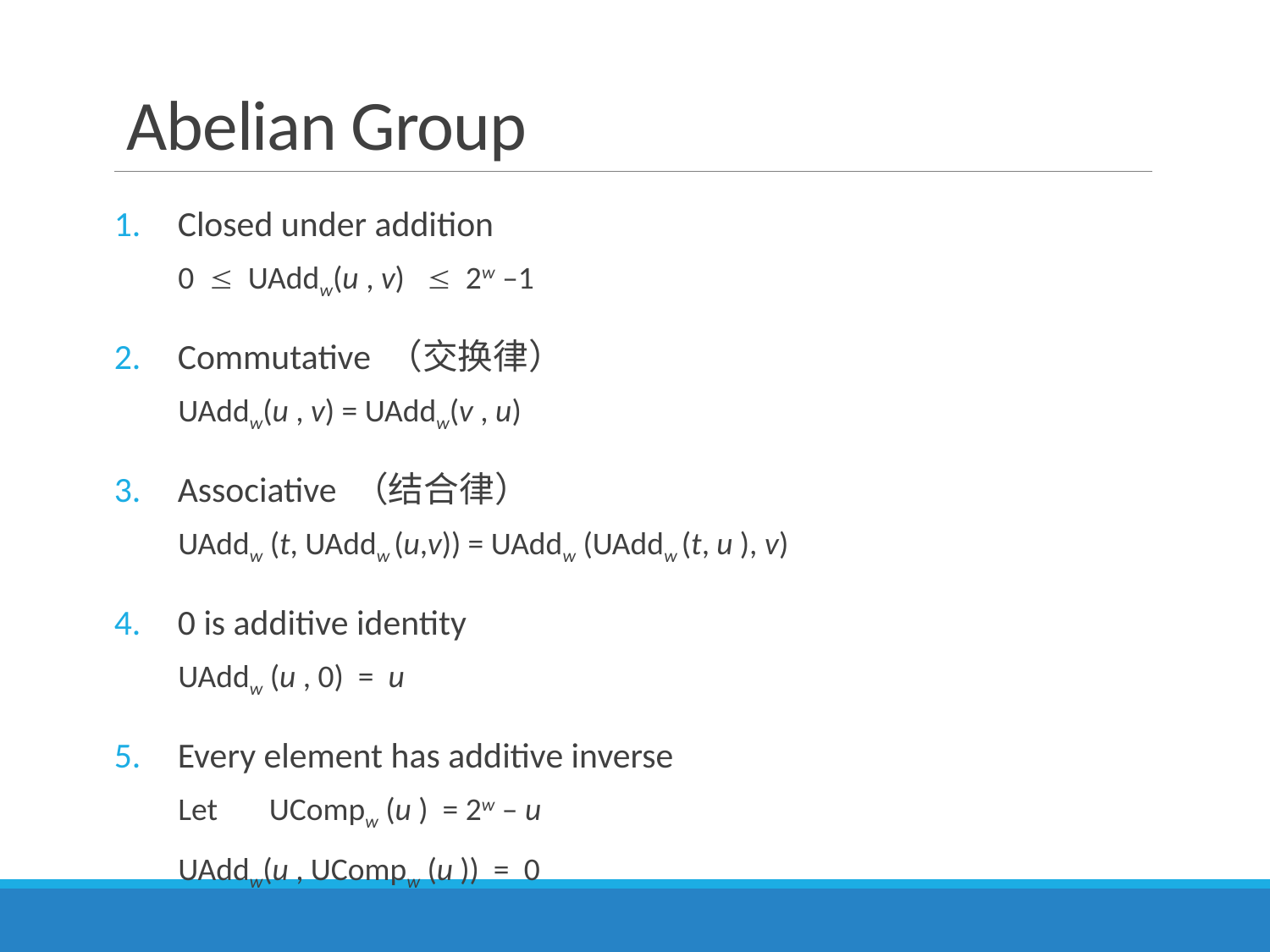

# Abelian Group
Closed under addition
     0  ≤  UAddw(u , v)   ≤  2w –1
Commutative （交换律）
     UAddw(u , v) = UAddw(v , u)
Associative （结合律）
     UAddw (t, UAddw (u,v)) = UAddw (UAddw (t, u ), v)
0 is additive identity
     UAddw (u , 0)  =  u
Every element has additive inverse
     Let 	UCompw (u )  = 2w – u
     UAddw(u , UCompw (u ))  =  0